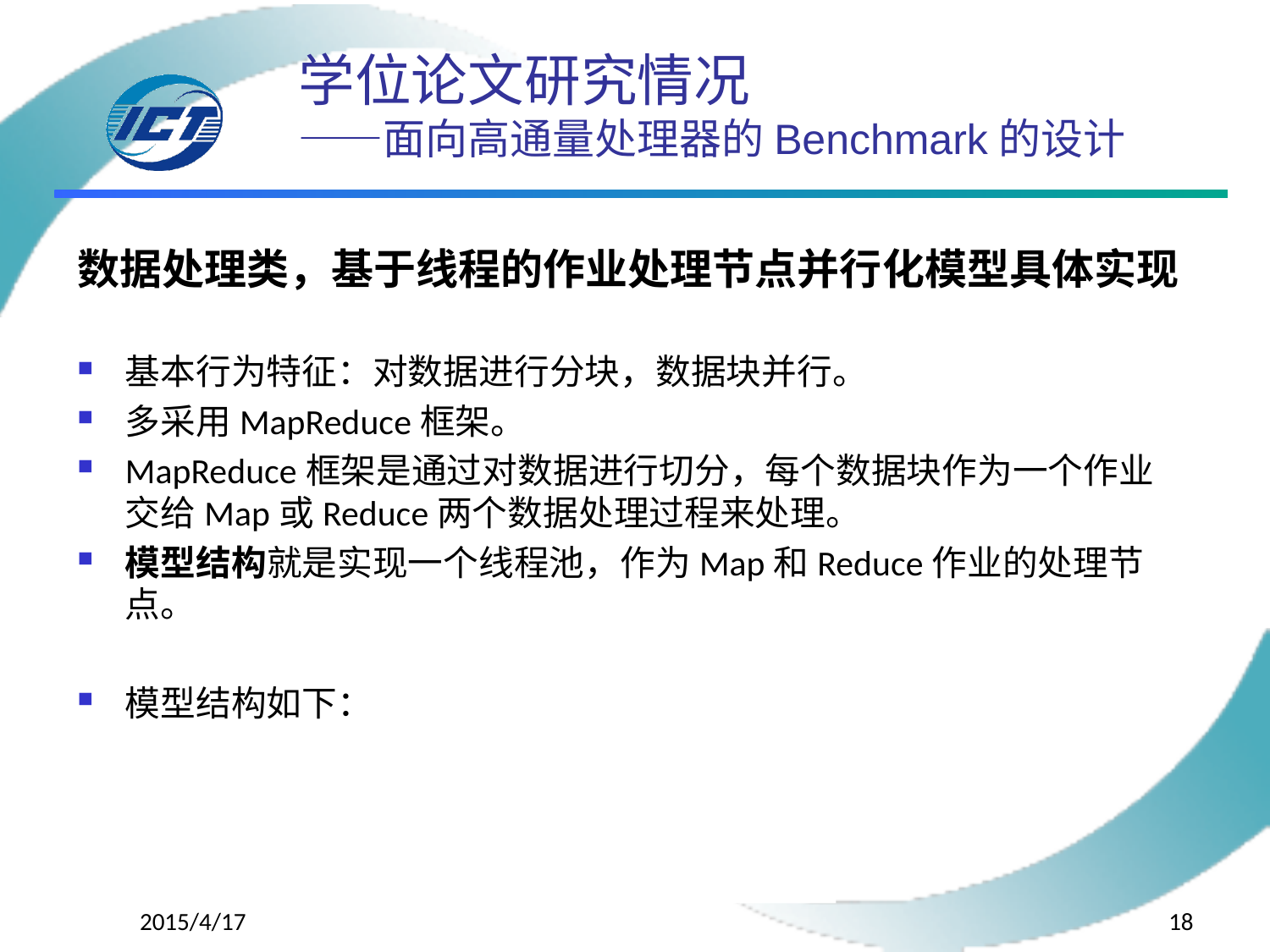

# 学位论文研究情况 ——面向高通量处理器的Benchmark的设计
数据处理类，基于线程的作业处理节点并行化模型具体实现

基本行为特征：对数据进行分块，数据块并行。
多采用MapReduce框架。
MapReduce框架是通过对数据进行切分，每个数据块作为一个作业交给Map或Reduce两个数据处理过程来处理。
模型结构就是实现一个线程池，作为Map和Reduce作业的处理节点。

模型结构如下：
2015/4/17
18